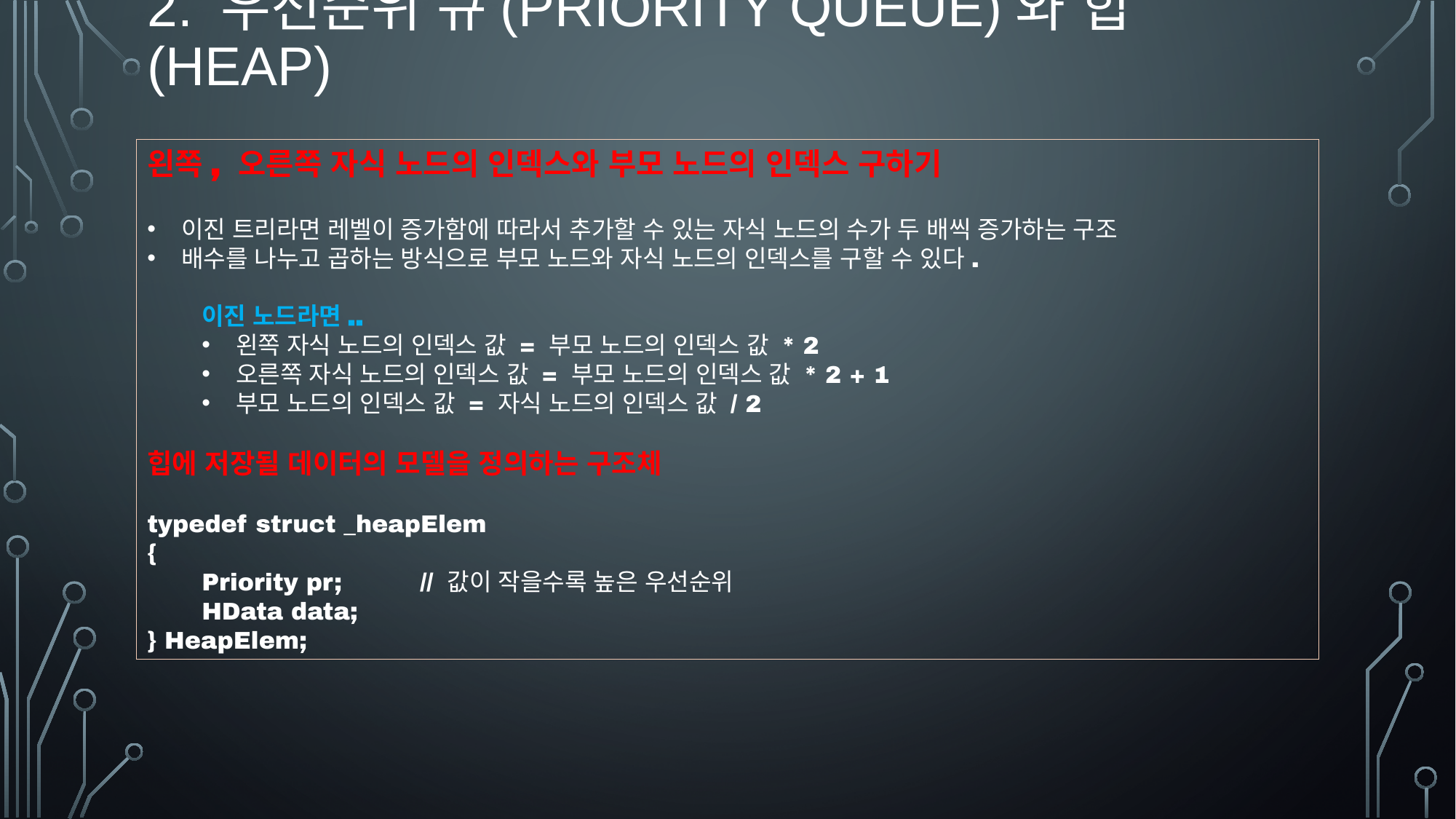

# 2. 우선순위 큐(priority queue)와 힙(heap)
왼쪽, 오른쪽 자식 노드의 인덱스와 부모 노드의 인덱스 구하기

이진 트리라면 레벨이 증가함에 따라서 추가할 수 있는 자식 노드의 수가 두 배씩 증가하는 구조
배수를 나누고 곱하는 방식으로 부모 노드와 자식 노드의 인덱스를 구할 수 있다.

이진 노드라면..
왼쪽 자식 노드의 인덱스 값 = 부모 노드의 인덱스 값 * 2
오른쪽 자식 노드의 인덱스 값 = 부모 노드의 인덱스 값 * 2 + 1
부모 노드의 인덱스 값 = 자식 노드의 인덱스 값 / 2

힙에 저장될 데이터의 모델을 정의하는 구조체

typedef struct _heapElem
{
Priority pr;	// 값이 작을수록 높은 우선순위
HData data;
} HeapElem;